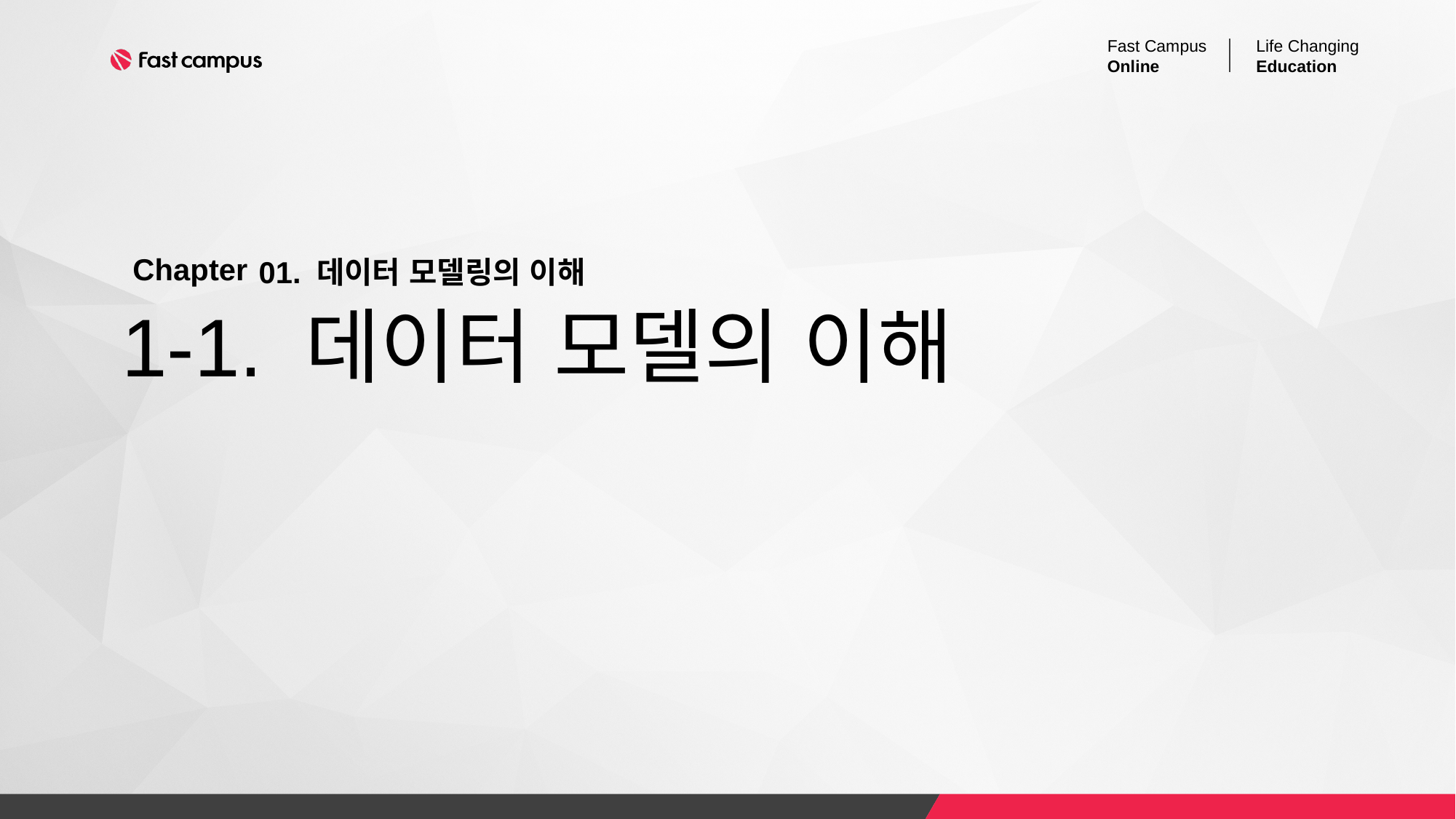

01. 데이터 모델링의 이해
# 1-1. 데이터 모델의 이해